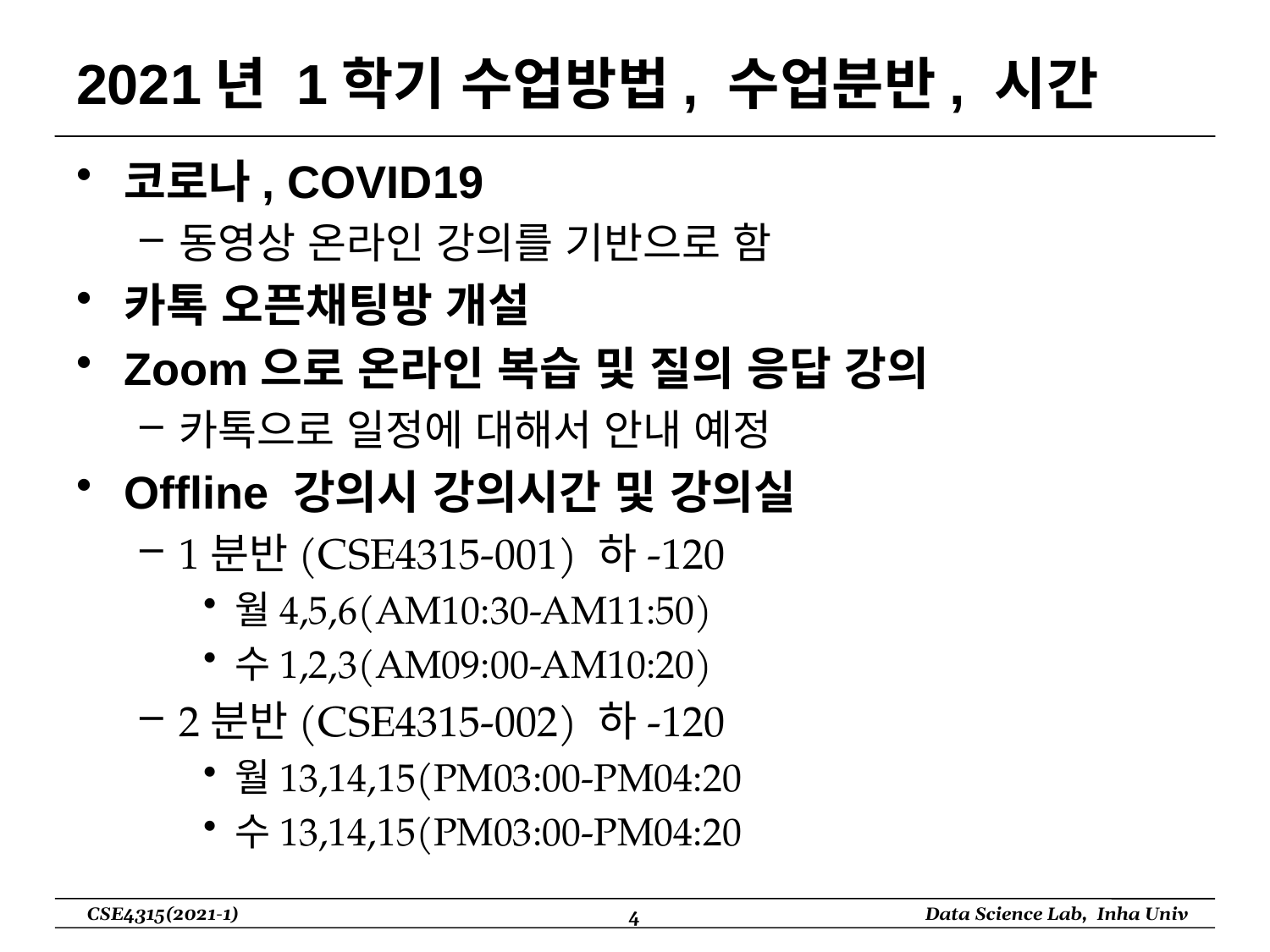

# 2021년 1학기 수업방법, 수업분반, 시간
코로나, COVID19
동영상 온라인 강의를 기반으로 함
카톡 오픈채팅방 개설
Zoom으로 온라인 복습 및 질의 응답 강의
카톡으로 일정에 대해서 안내 예정
Offline 강의시 강의시간 및 강의실
1분반(CSE4315-001) 하-120
월4,5,6(AM10:30-AM11:50)
수1,2,3(AM09:00-AM10:20)
2분반(CSE4315-002) 하-120
월13,14,15(PM03:00-PM04:20
수13,14,15(PM03:00-PM04:20

4